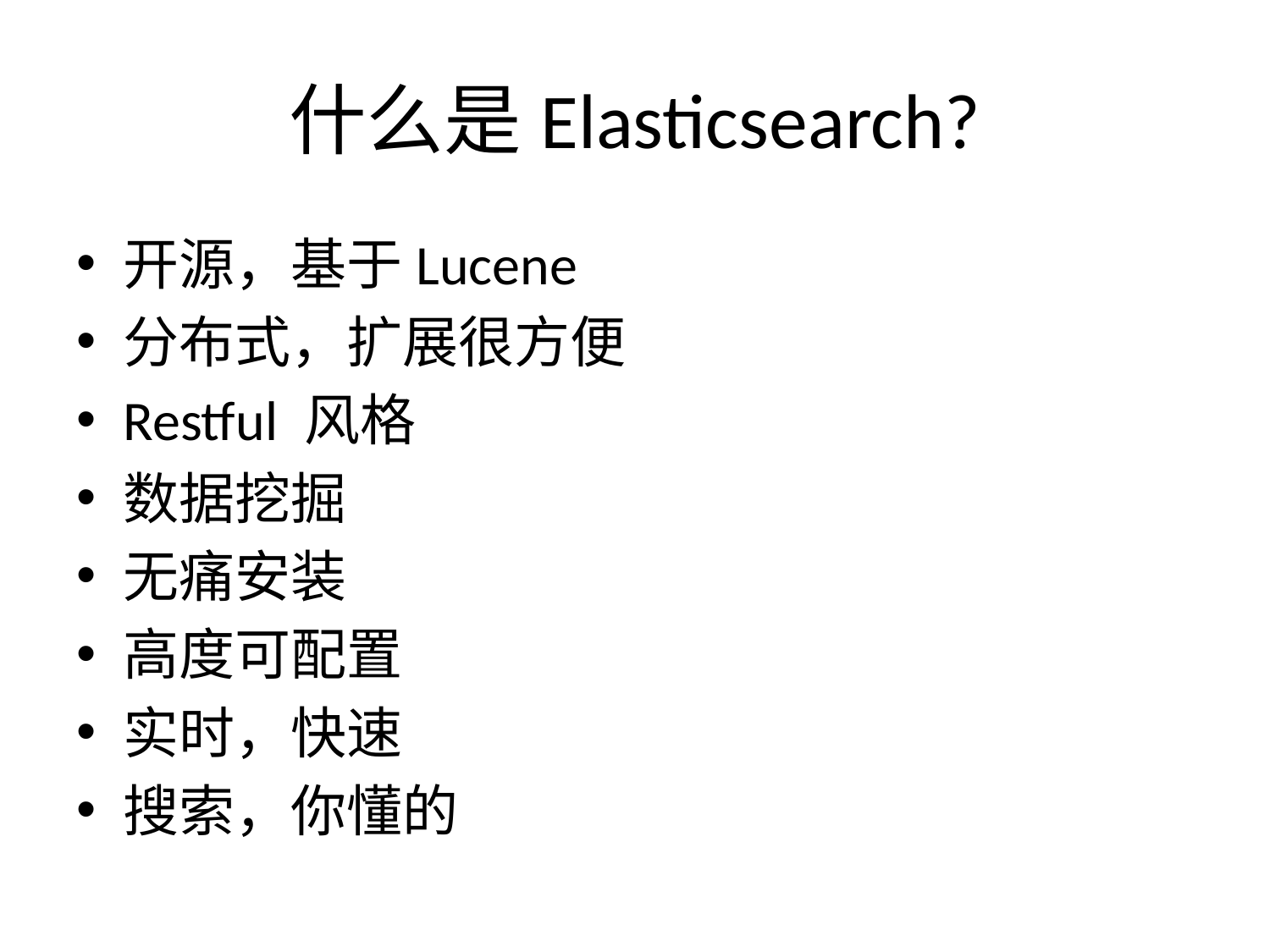

# 什么是Elasticsearch?
开源，基于Lucene
分布式，扩展很方便
Restful 风格
数据挖掘
无痛安装
高度可配置
实时，快速
搜索，你懂的